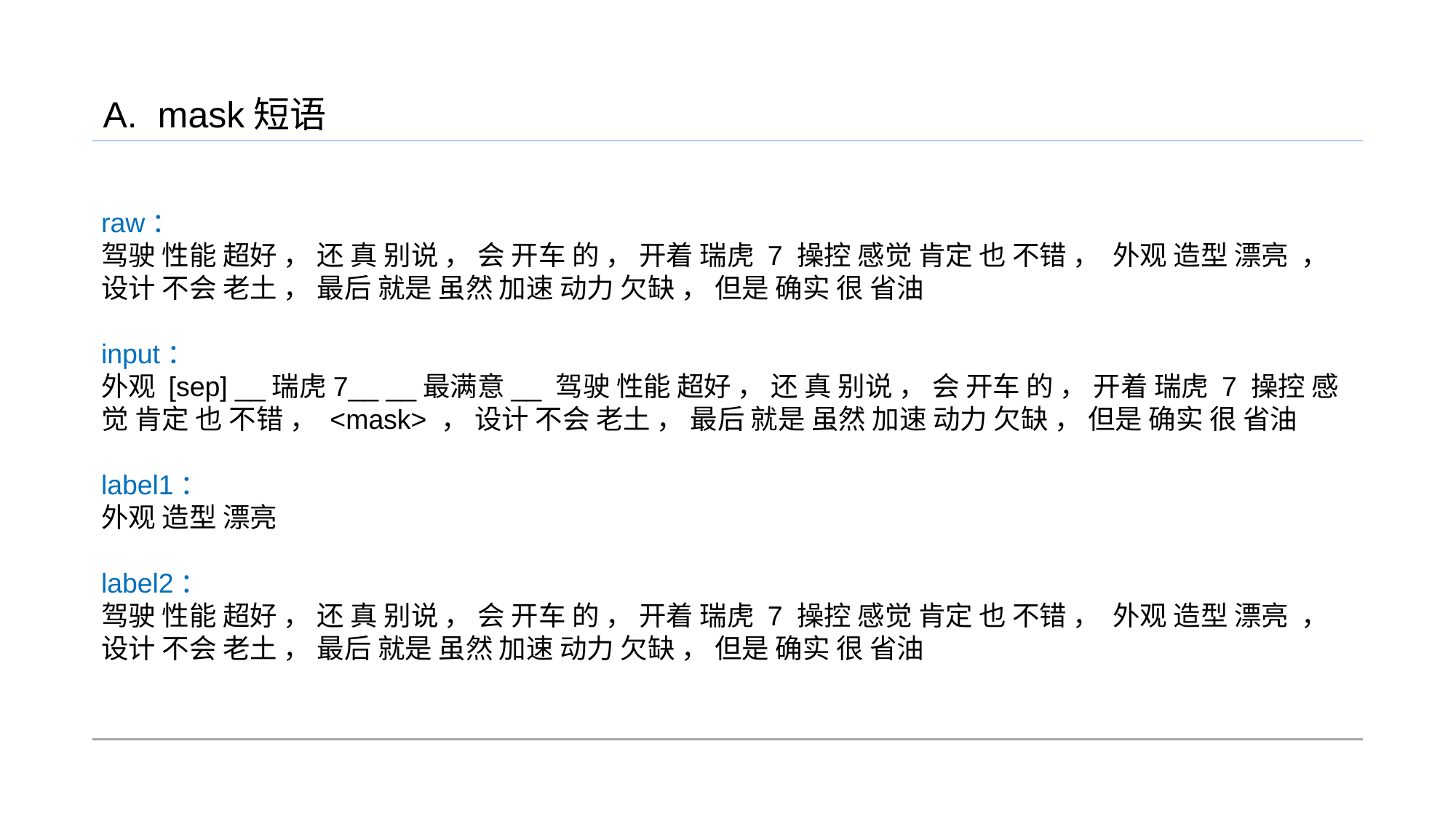

A.  mask短语
raw：
驾驶 性能 超好 ， 还 真 别说 ， 会 开车 的 ， 开着 瑞虎 7 操控 感觉 肯定 也 不错 ，  外观 造型 漂亮  ， 设计 不会 老土 ， 最后 就是 虽然 加速 动力 欠缺 ， 但是 确实 很 省油

input：
外观 [sep] __瑞虎7__ __最满意__ 驾驶 性能 超好 ， 还 真 别说 ， 会 开车 的 ， 开着 瑞虎 7 操控 感觉 肯定 也 不错 ， <mask> ， 设计 不会 老土 ， 最后 就是 虽然 加速 动力 欠缺 ， 但是 确实 很 省油

label1：
外观 造型 漂亮

label2：
驾驶 性能 超好 ， 还 真 别说 ， 会 开车 的 ， 开着 瑞虎 7 操控 感觉 肯定 也 不错 ，  外观 造型 漂亮  ， 设计 不会 老土 ， 最后 就是 虽然 加速 动力 欠缺 ， 但是 确实 很 省油